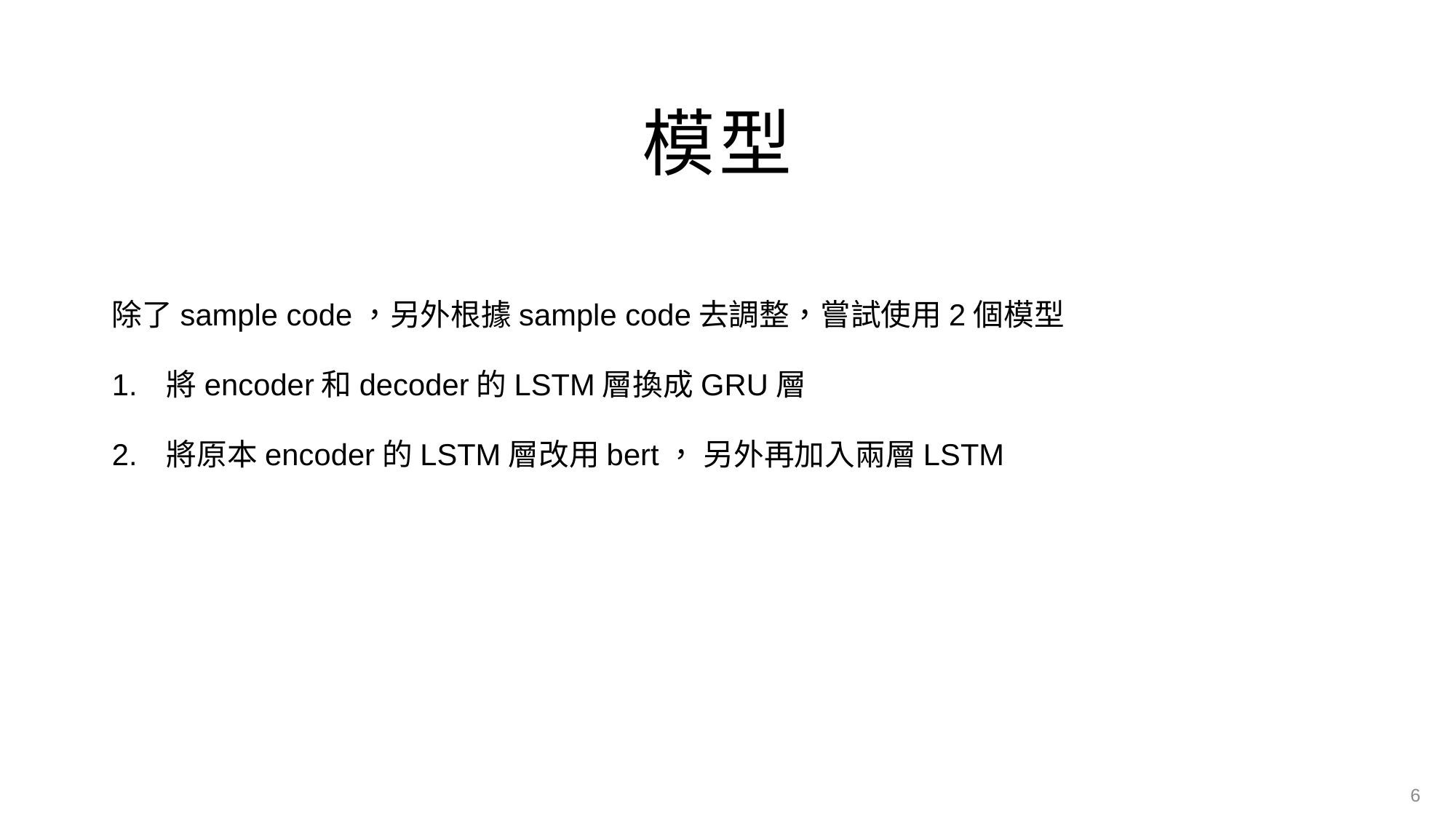

# 模型
除了sample code，另外根據sample code去調整，嘗試使用2個模型
將encoder和decoder的LSTM層換成GRU層
將原本encoder的LSTM層改用bert， 另外再加入兩層LSTM
6